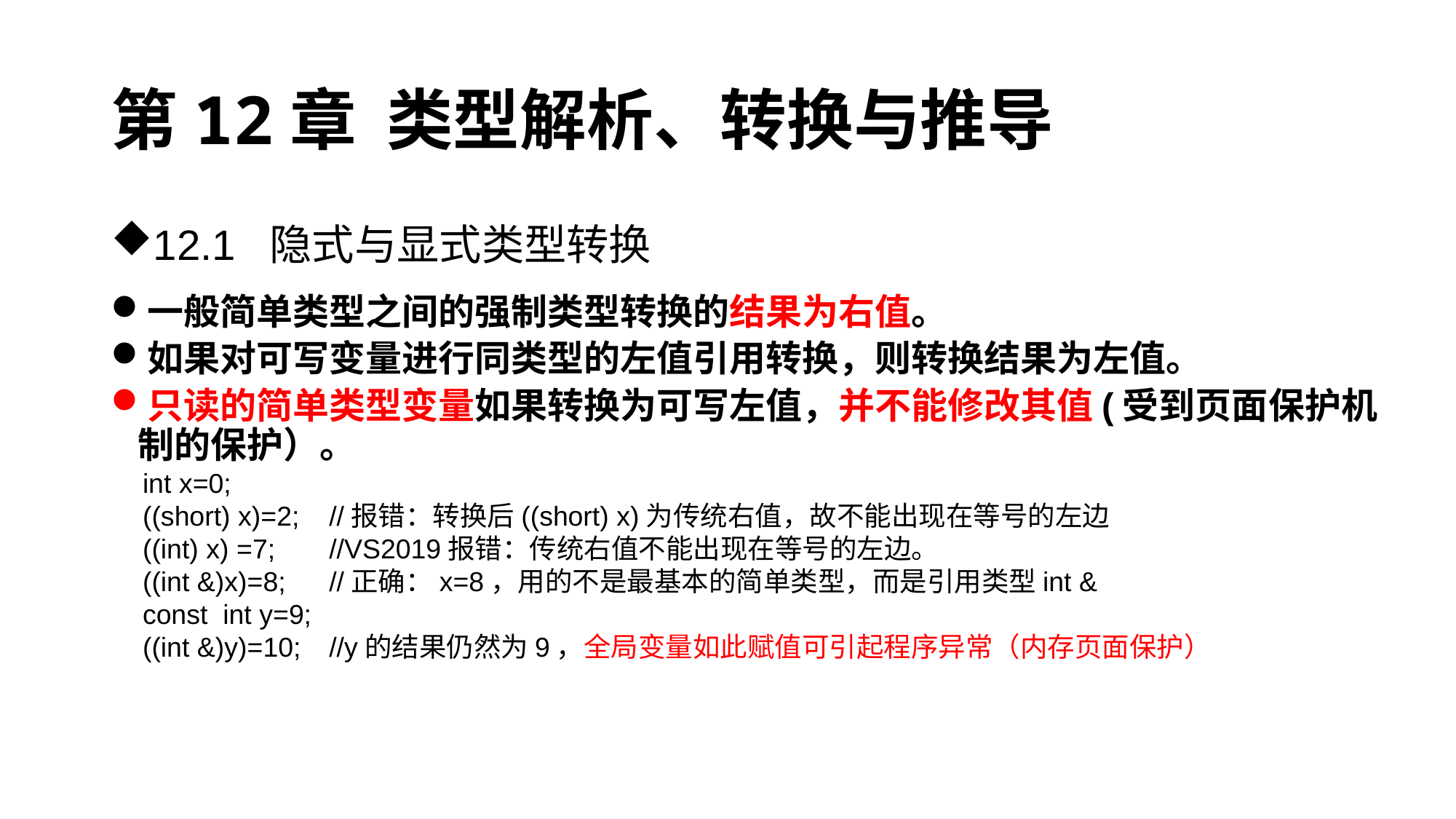

# 第12章  类型解析、转换与推导
12.1  隐式与显式类型转换
一般简单类型之间的强制类型转换的结果为右值。
如果对可写变量进行同类型的左值引用转换，则转换结果为左值。
只读的简单类型变量如果转换为可写左值，并不能修改其值(受到页面保护机制的保护）。
int x=0;
((short) x)=2; 	//报错：转换后((short) x)为传统右值，故不能出现在等号的左边
((int) x) =7; 	//VS2019报错：传统右值不能出现在等号的左边。
((int &)x)=8;	//正确：x=8，用的不是最基本的简单类型，而是引用类型int &
const  int y=9;
((int &)y)=10;	//y的结果仍然为9，全局变量如此赋值可引起程序异常（内存页面保护）